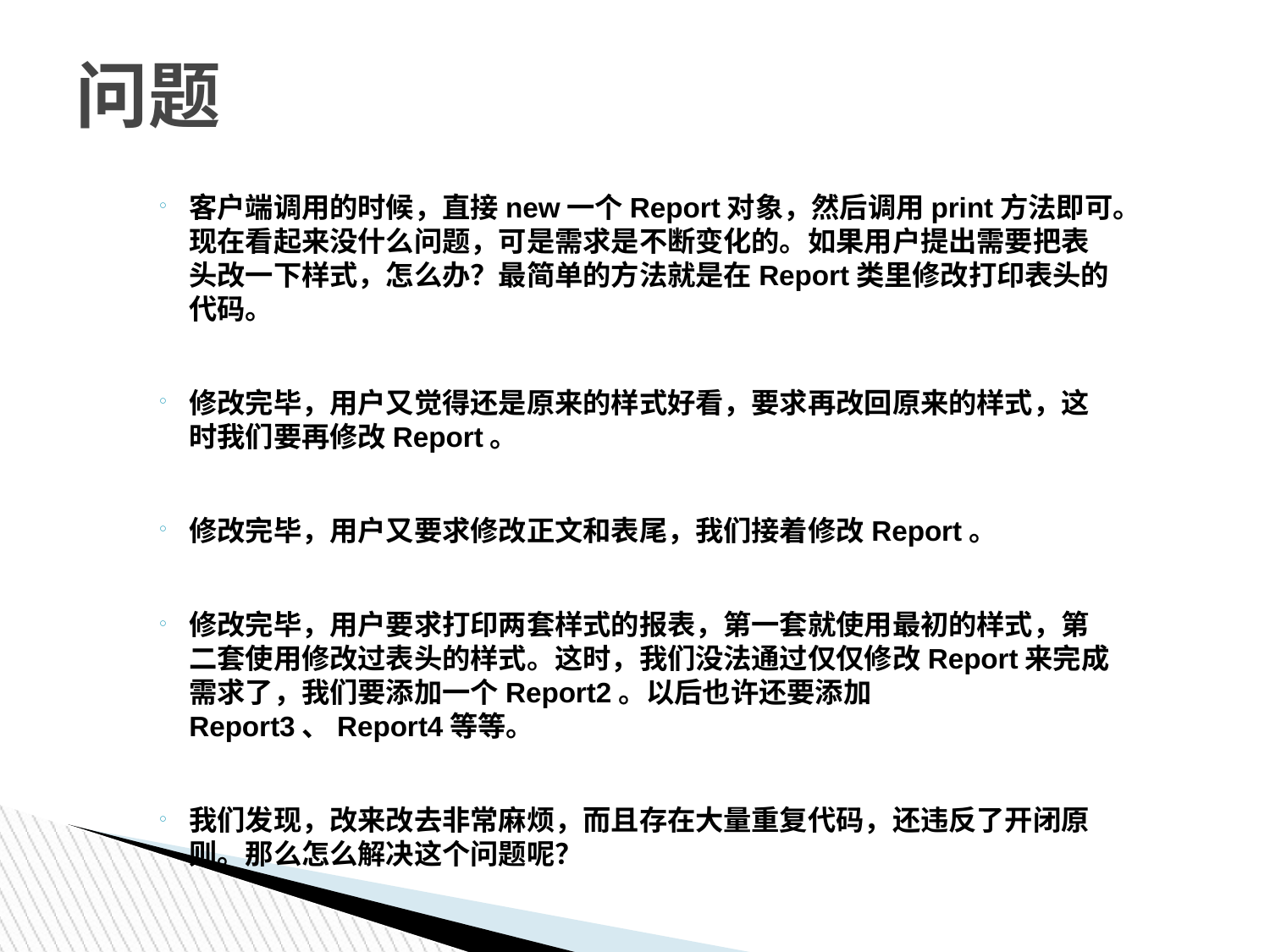

# 问题

客户端调用的时候，直接new一个Report对象，然后调用print方法即可。现在看起来没什么问题，可是需求是不断变化的。如果用户提出需要把表头改一下样式，怎么办？最简单的方法就是在Report类里修改打印表头的代码。

修改完毕，用户又觉得还是原来的样式好看，要求再改回原来的样式，这时我们要再修改Report。

修改完毕，用户又要求修改正文和表尾，我们接着修改Report。

修改完毕，用户要求打印两套样式的报表，第一套就使用最初的样式，第二套使用修改过表头的样式。这时，我们没法通过仅仅修改Report来完成需求了，我们要添加一个Report2。以后也许还要添加Report3、Report4等等。

我们发现，改来改去非常麻烦，而且存在大量重复代码，还违反了开闭原则。那么怎么解决这个问题呢？